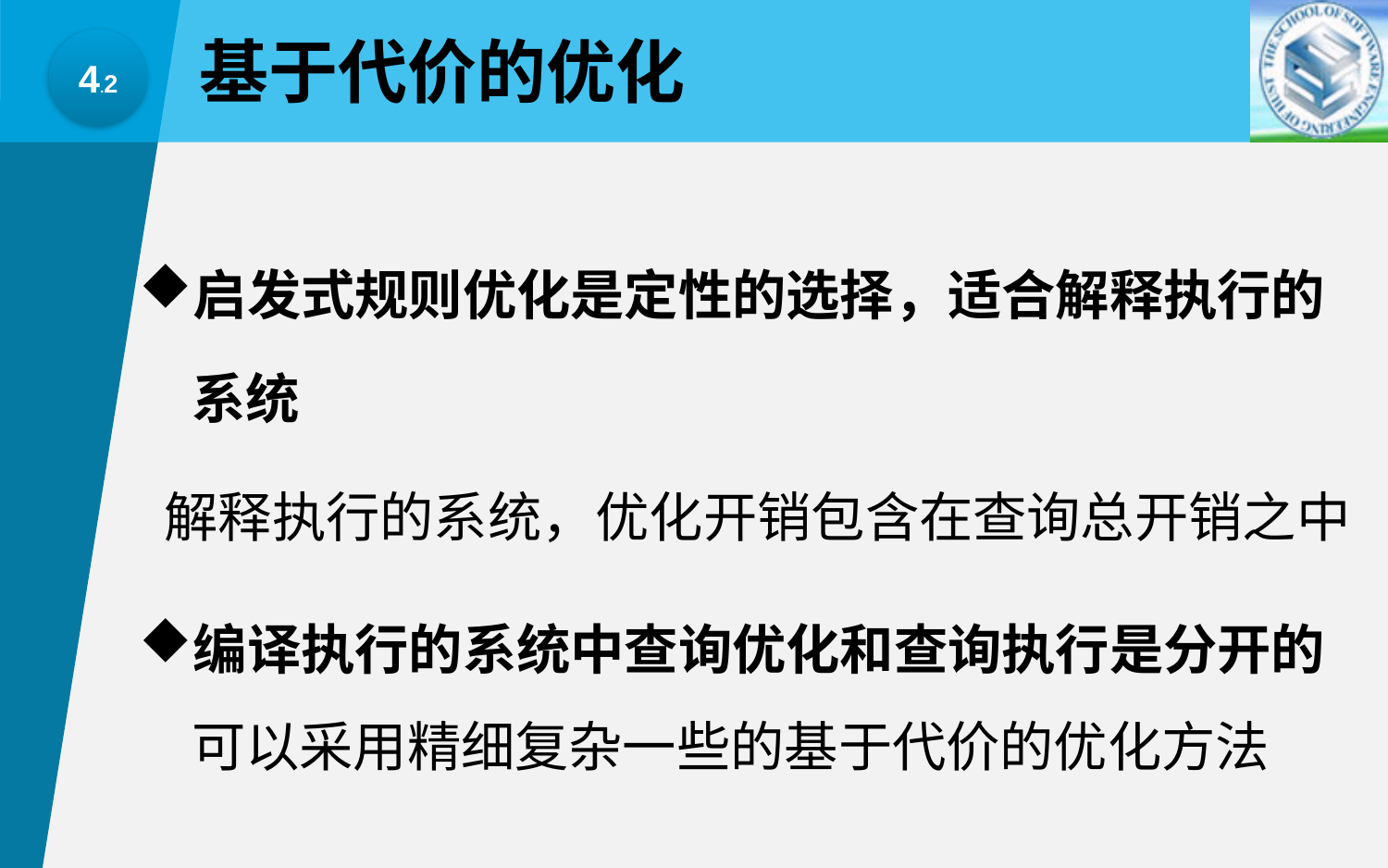

基于代价的优化
4.2
启发式规则优化是定性的选择，适合解释执行的系统
 解释执行的系统，优化开销包含在查询总开销之中
编译执行的系统中查询优化和查询执行是分开的可以采用精细复杂一些的基于代价的优化方法